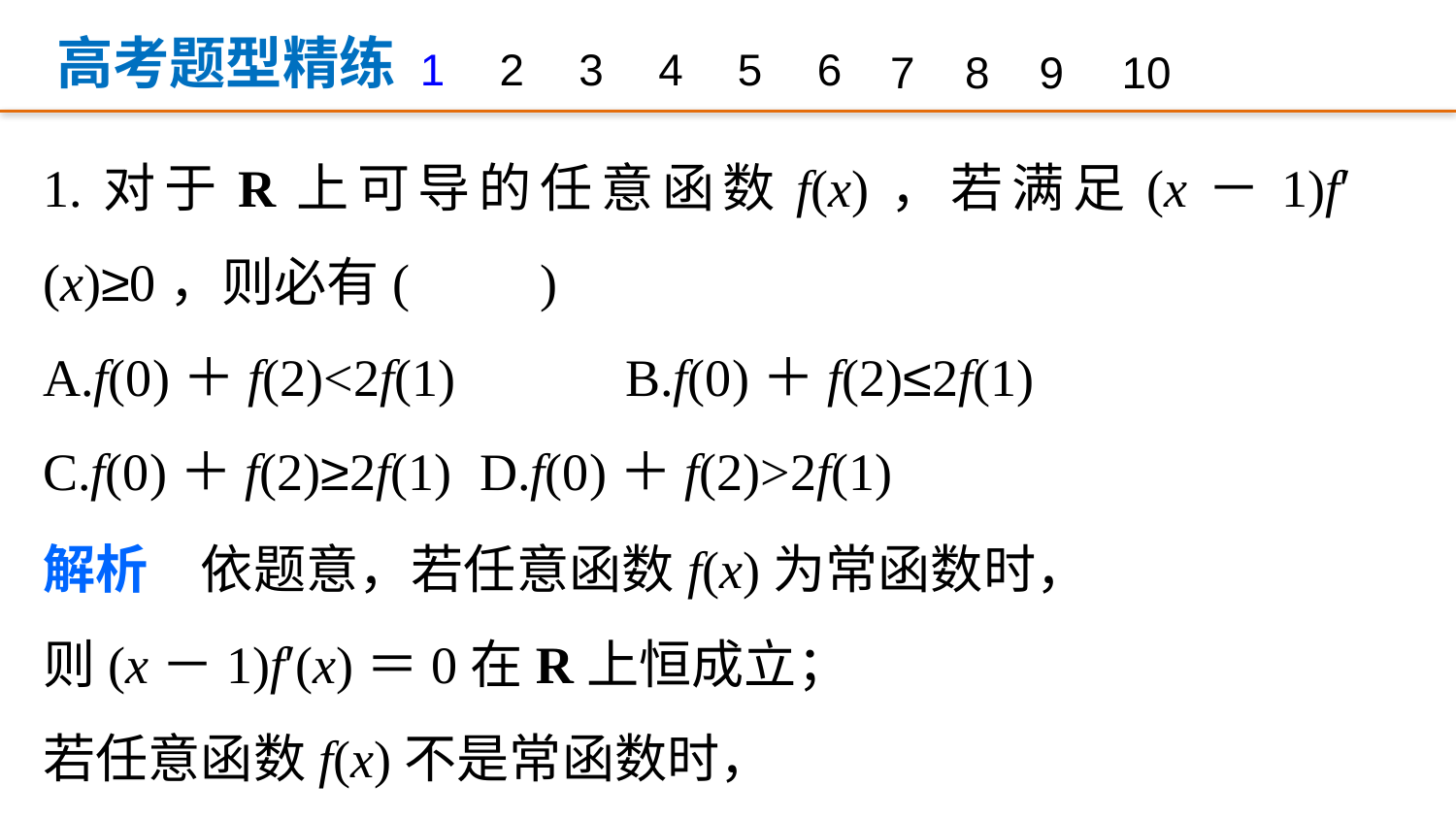

高考题型精练
1
2
3
4
5
6
7
8
9
10
1.对于R上可导的任意函数f(x)，若满足(x－1)f′(x)≥0，则必有(　　)
A.f(0)＋f(2)<2f(1)  	B.f(0)＋f(2)≤2f(1)
C.f(0)＋f(2)≥2f(1)  	D.f(0)＋f(2)>2f(1)
解析　依题意，若任意函数f(x)为常函数时，
则(x－1)f′(x)＝0在R上恒成立；
若任意函数f(x)不是常函数时，